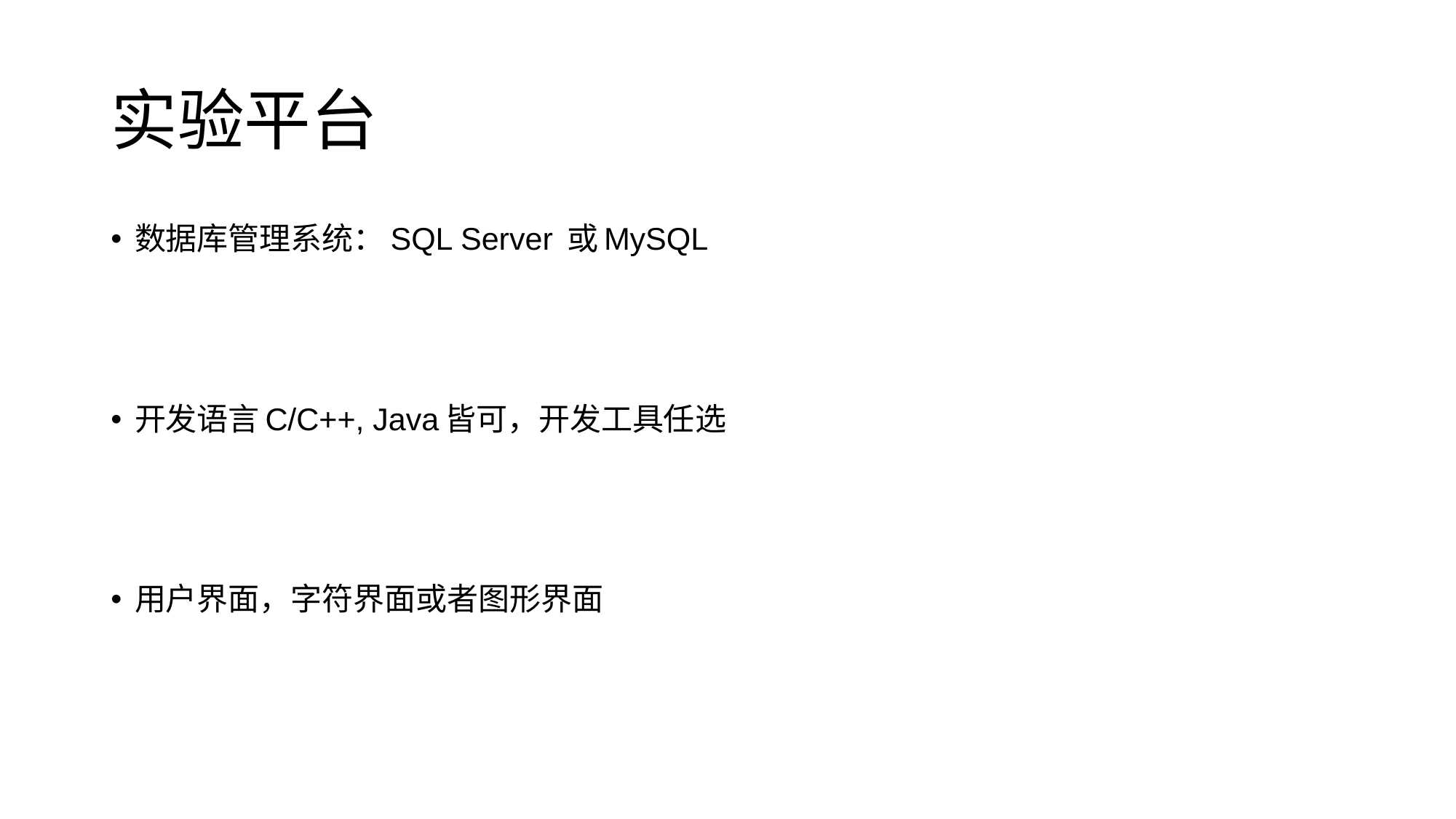

# 实验平台
数据库管理系统：SQL Server 或MySQL

开发语言C/C++, Java皆可，开发工具任选

用户界面，字符界面或者图形界面